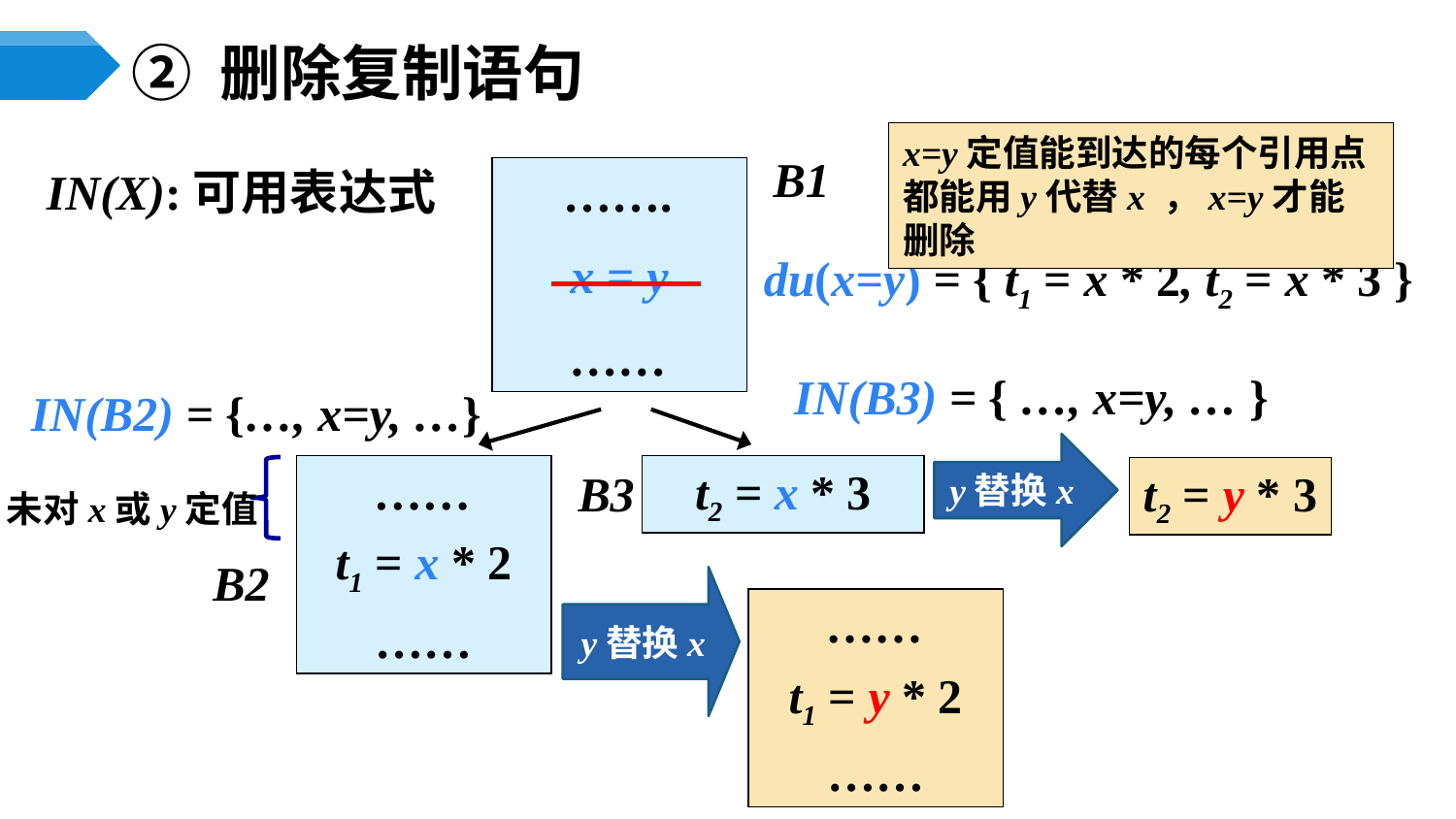

# ② 删除复制语句
x=y定值能到达的每个引用点都能用y代替x ，x=y才能删除
B1
…….
x = y
……
IN(X):可用表达式
du(x=y) = { t1 = x * 2, t2 = x * 3 }
IN(B3) = { …, x=y, … }
IN(B2) = {…, x=y, …}

y替换x
t2 = y * 3
……
t1 = x * 2
……
t2 = x * 3

未对x或y定值
B3
B2
y替换x
……
t1 = y * 2
……